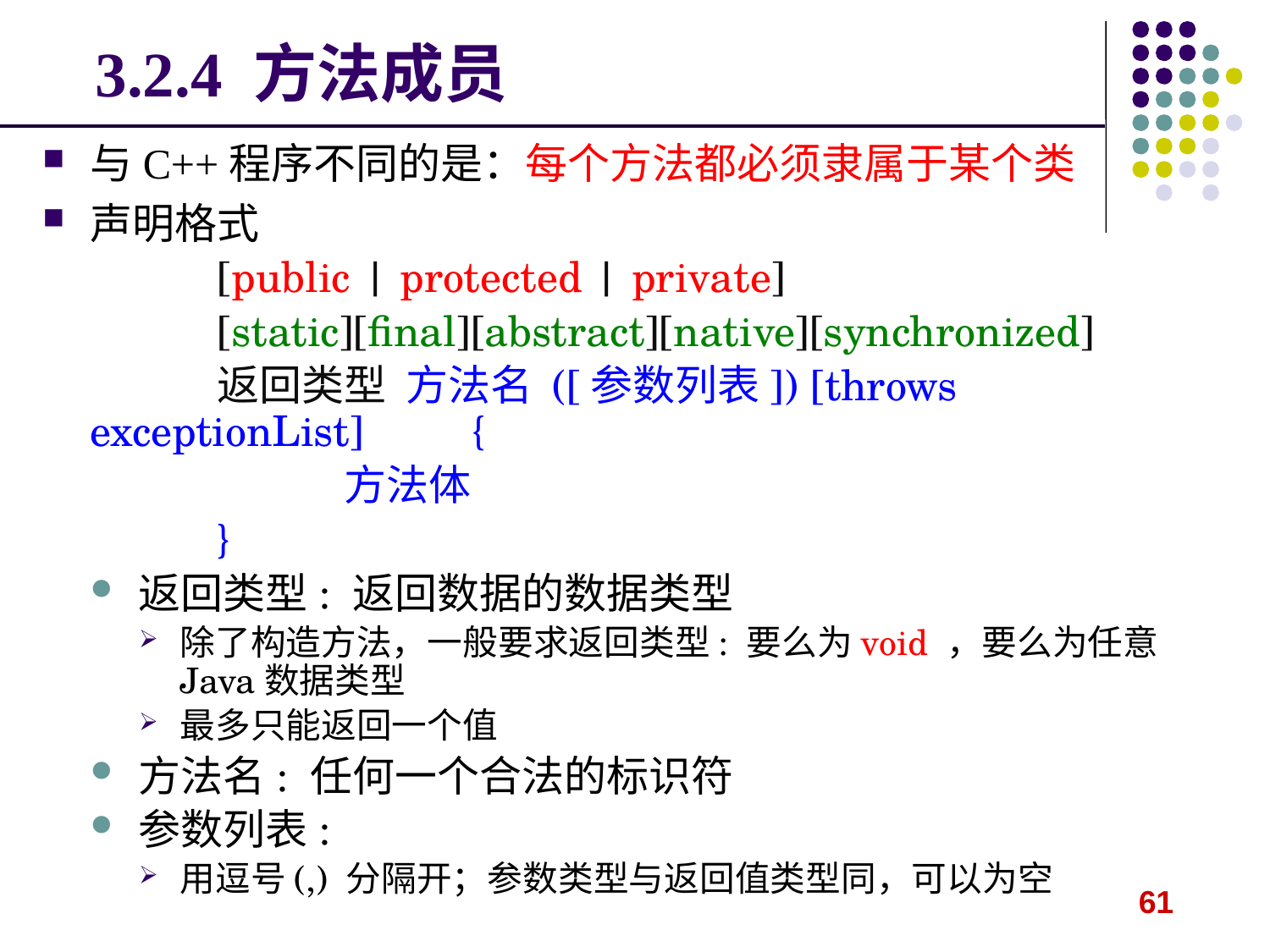

# 3.2.4 方法成员
与C++程序不同的是：每个方法都必须隶属于某个类
声明格式
		[public | protected | private]
		[static][final][abstract][native][synchronized]
		返回类型  方法名 ([参数列表]) [throws exceptionList]	{
			方法体
		}
返回类型: 返回数据的数据类型
除了构造方法，一般要求返回类型: 要么为void ，要么为任意Java数据类型
最多只能返回一个值
方法名: 任何一个合法的标识符
参数列表:
用逗号(,) 分隔开；参数类型与返回值类型同，可以为空